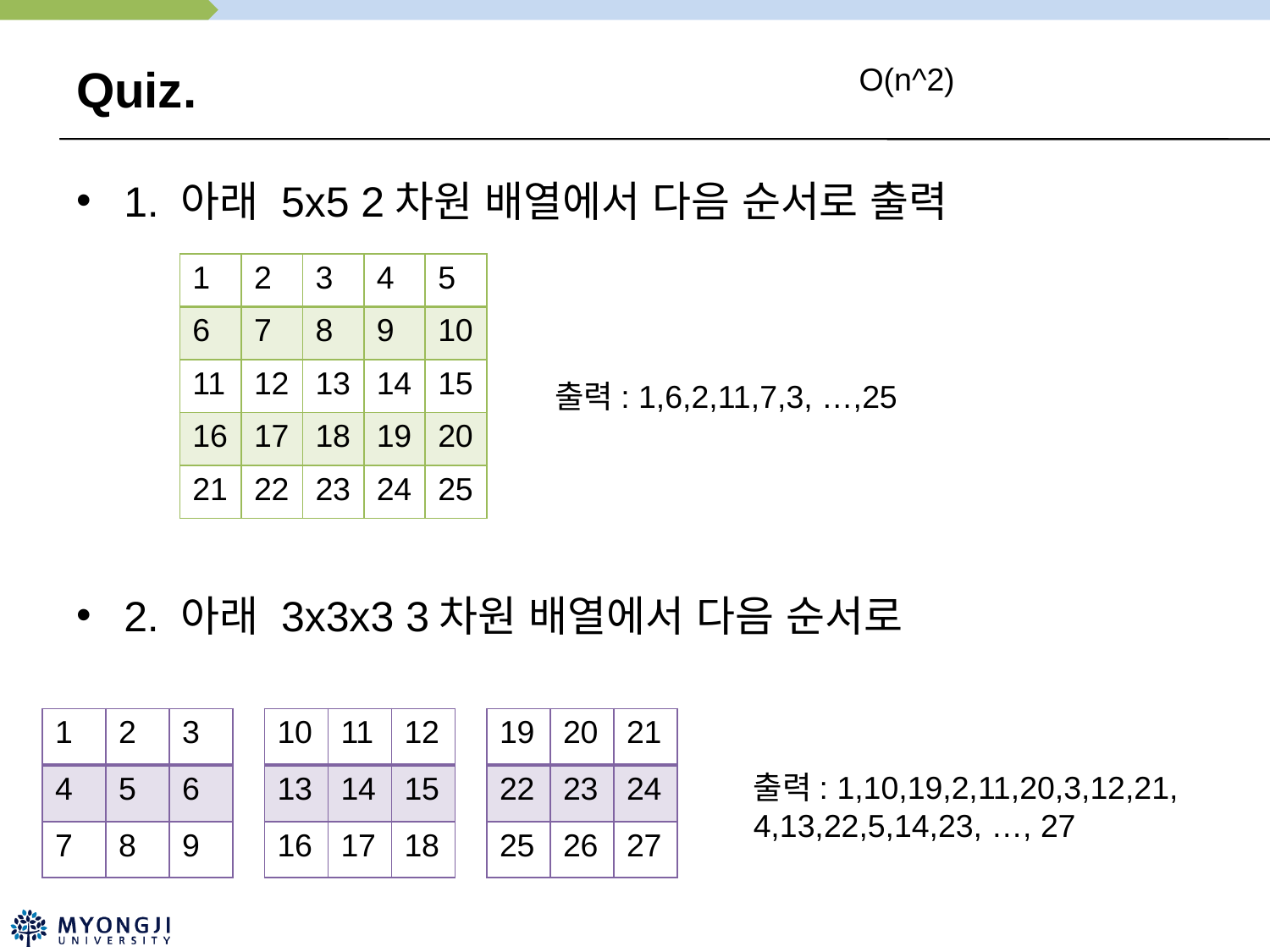

# Quiz.
O(n^2)
1. 아래 5x5 2차원 배열에서 다음 순서로 출력

2. 아래 3x3x3 3차원 배열에서 다음 순서로
| 1 | 2 | 3 | 4 | 5 |
| --- | --- | --- | --- | --- |
| 6 | 7 | 8 | 9 | 10 |
| 11 | 12 | 13 | 14 | 15 |
| 16 | 17 | 18 | 19 | 20 |
| 21 | 22 | 23 | 24 | 25 |
출력: 1,6,2,11,7,3, …,25
| 1 | 2 | 3 |
| --- | --- | --- |
| 4 | 5 | 6 |
| 7 | 8 | 9 |
| 10 | 11 | 12 |
| --- | --- | --- |
| 13 | 14 | 15 |
| 16 | 17 | 18 |
| 19 | 20 | 21 |
| --- | --- | --- |
| 22 | 23 | 24 |
| 25 | 26 | 27 |
출력: 1,10,19,2,11,20,3,12,21,
4,13,22,5,14,23, …, 27